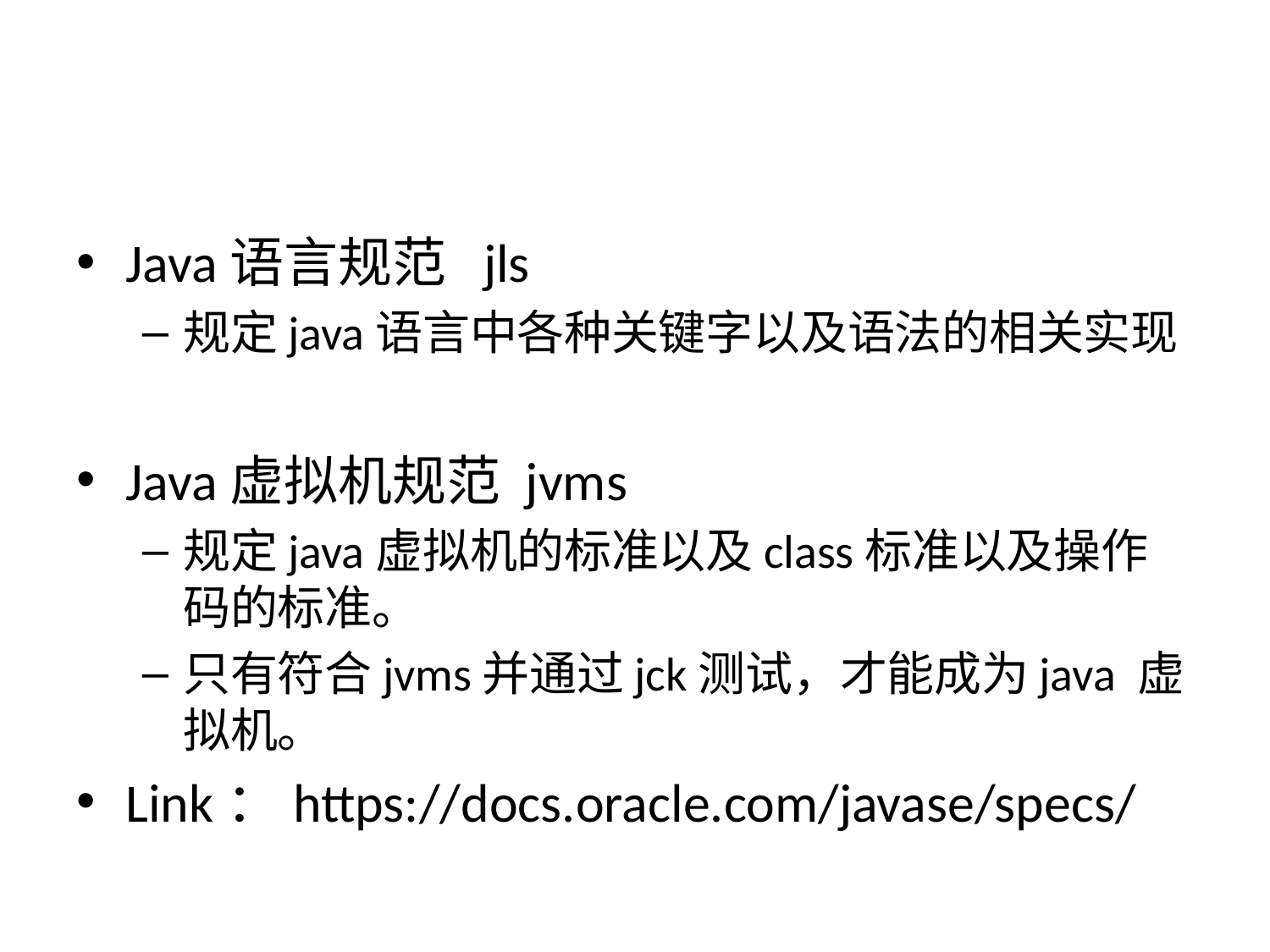

#
Java语言规范  jls
规定java语言中各种关键字以及语法的相关实现

Java虚拟机规范 jvms
规定java虚拟机的标准以及class标准以及操作码的标准。
只有符合jvms并通过jck测试，才能成为java 虚拟机。
Link：https://docs.oracle.com/javase/specs/